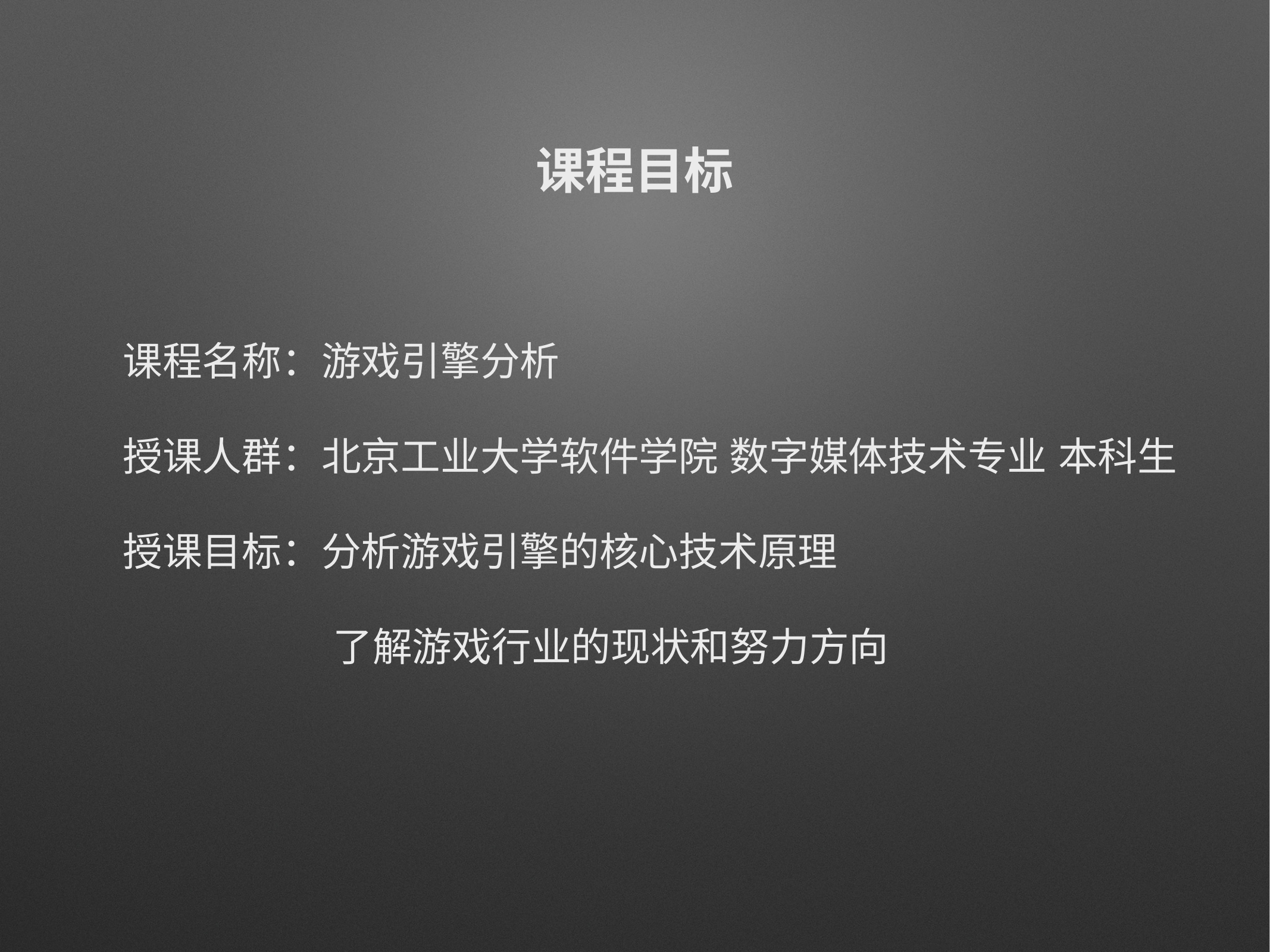

课程目标
课程名称：游戏引擎分析

授课人群：北京工业大学软件学院 数字媒体技术专业 本科生

授课目标：分析游戏引擎的核心技术原理

  了解游戏行业的现状和努力方向